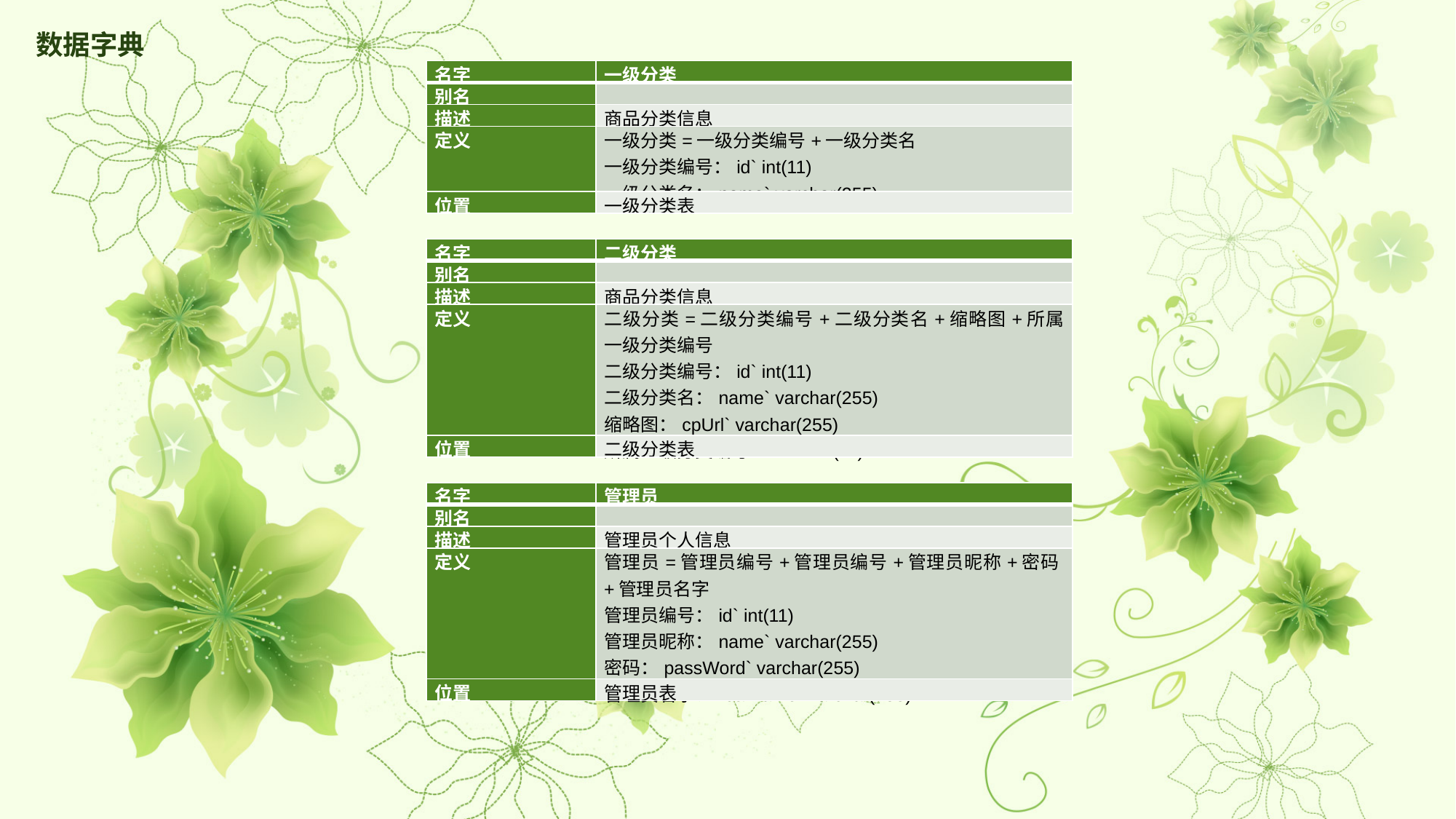

数据字典
| 名字 | 一级分类 |
| --- | --- |
| 别名 |  |
| 描述 | 商品分类信息 |
| 定义 | 一级分类=一级分类编号+一级分类名 一级分类编号：id` int(11) 一级分类名：name` varchar(255) |
| 位置 | 一级分类表 |
| 名字 | 二级分类 |
| --- | --- |
| 别名 |  |
| 描述 | 商品分类信息 |
| 定义 | 二级分类=二级分类编号+二级分类名+缩略图+所属一级分类编号 二级分类编号：id` int(11) 二级分类名：name` varchar(255) 缩略图：cpUrl` varchar(255) 所属一级分类编号：lbId` int(11) |
| 位置 | 二级分类表 |
| 名字 | 管理员 |
| --- | --- |
| 别名 |  |
| 描述 | 管理员个人信息 |
| 定义 | 管理员=管理员编号+管理员编号+管理员昵称+密码+管理员名字 管理员编号：id` int(11) 管理员昵称：name` varchar(255) 密码：passWord` varchar(255) 管理员名字：realName` varchar(255) |
| 位置 | 管理员表 |